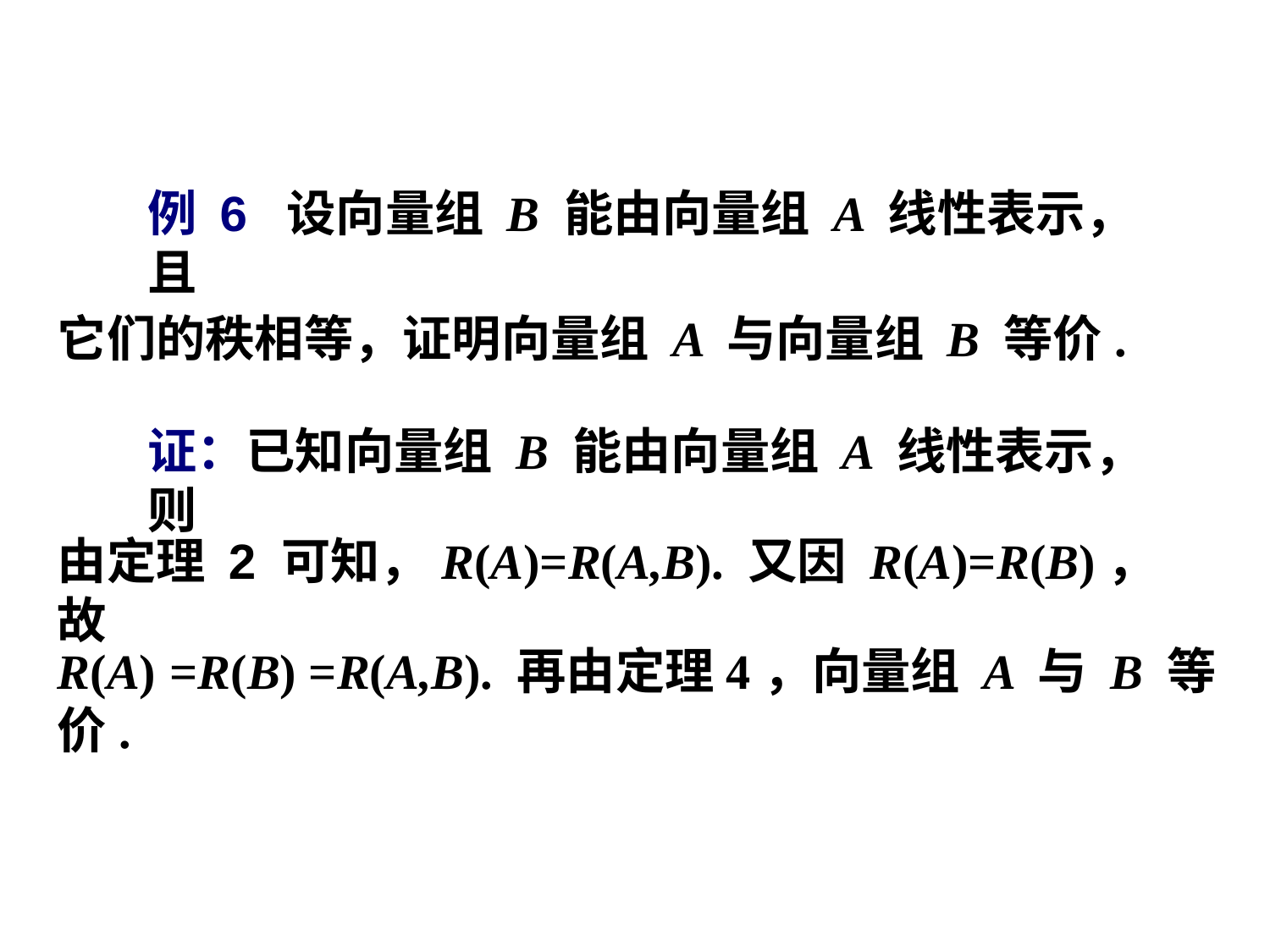

例 6  设向量组 B 能由向量组 A 线性表示，且
它们的秩相等，证明向量组 A 与向量组 B 等价.
证：已知向量组 B 能由向量组 A 线性表示，则
由定理 2 可知，R(A)=R(A,B). 又因 R(A)=R(B)，故
R(A) =R(B) =R(A,B). 再由定理4，向量组 A 与 B 等价.